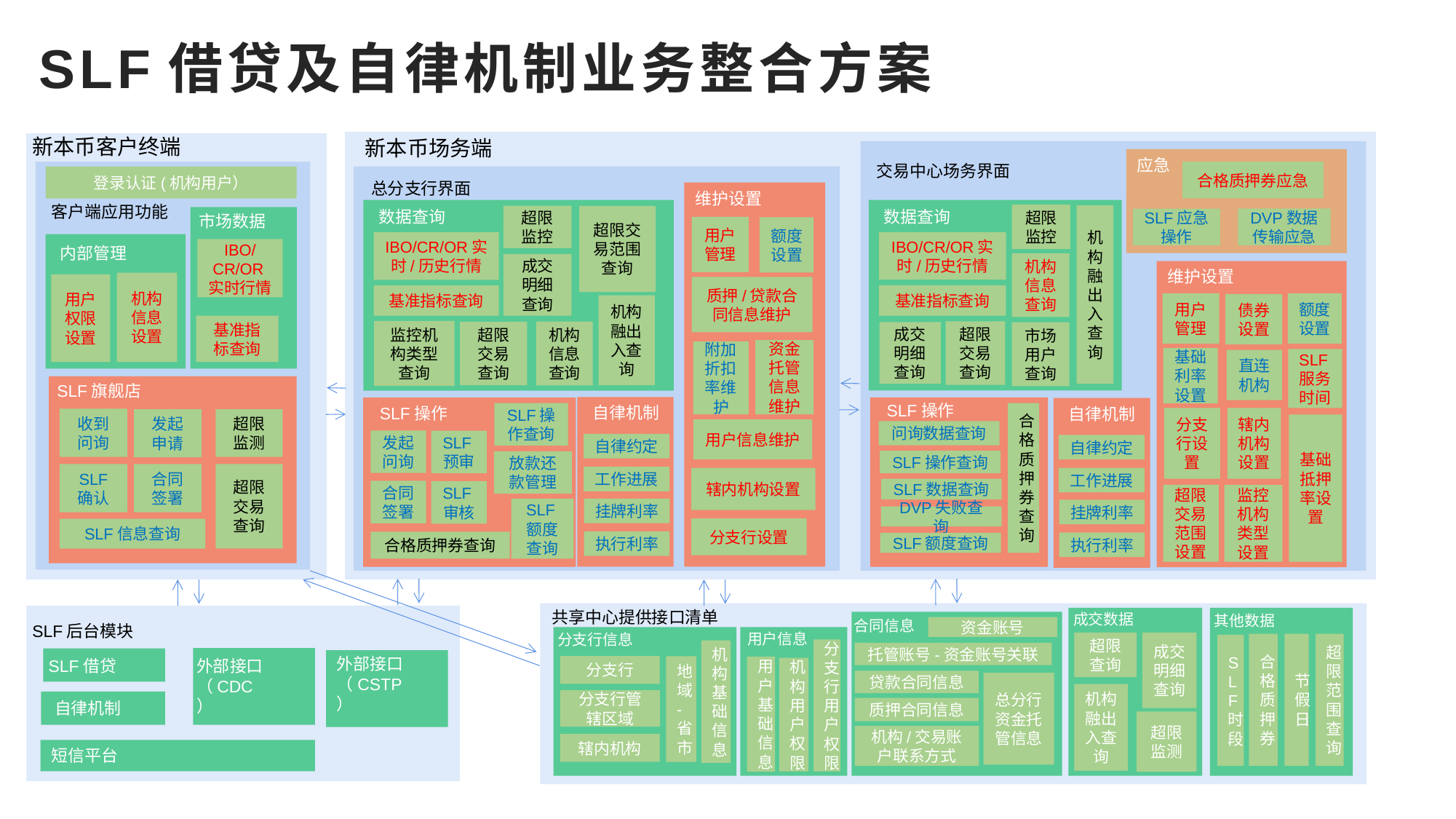

# SLF借贷及自律机制业务整合方案
新本币客户终端
新本币场务端

应急
交易中心场务界面

合格质押券应急

登录认证(机构用户）
总分支行界面

维护设置
客户端应用功能

数据查询
数据查询
超限监控
机构融出入查询
市场数据
超限监控
超限交易范围查询

DVP数据传输应急
SLF应急操作
用户管理
额度设置
IBO/CR/OR实时/历史行情
IBO/CR/OR实时/历史行情

内部管理
IBO/CR/OR实时行情
机构信息查询
成交明细查询

维护设置
机构信息设置
用户权限设置
质押/贷款合同信息维护
基准指标查询
基准指标查询
用户管理
额度设置
债券设置
机构融出入查询
基准指标查询
监控机构类型查询
超限交易查询
机构信息查询
超限交易查询
成交明细查询
市场用户查询
资金托管信息维护
附加折扣率维护
基础利率设置
SLF服务时间
直连机构
SLF旗舰店

SLF操作

自律机制
SLF操作

自律机制
SLF操作查询
合格质押券查询
分支行设置
辖内机构设置
收到问询
发起申请
超限监测
基础抵押率设置
用户信息维护
问询数据查询
发起问询
SLF预审
自律约定
自律约定
SLF操作查询
放款还款管理
SLF
确认
合同签署
超限交易查询
工作进展
工作进展
辖内机构设置
SLF数据查询
合同签署
SLF审核
超限交易范围设置
监控机构类型设置
SLF额度查询
挂牌利率
挂牌利率
DVP失败查询
分支行设置
SLF信息查询
执行利率
合格质押券查询
执行利率
SLF额度查询
共享中心提供接口清单

成交数据

其他数据

合同信息

SLF后台模块
资金账号
用户信息
分支行信息

超限查询
成交明细查询
节假日
超限范围查询
合格质押券
SLF时段
分支行用户权限
机构基础信息
托管账号-资金账号关联

外部接口（CSTP）

外部接口（CDC）
SLF借贷
分支行
地域-省市
用户基础信息
机构用户权限
贷款合同信息
总分行资金托管信息
机构融出入查询
分支行管辖区域

自律机制
质押合同信息
超限监测
3
机构/交易账户联系方式
辖内机构
短信平台